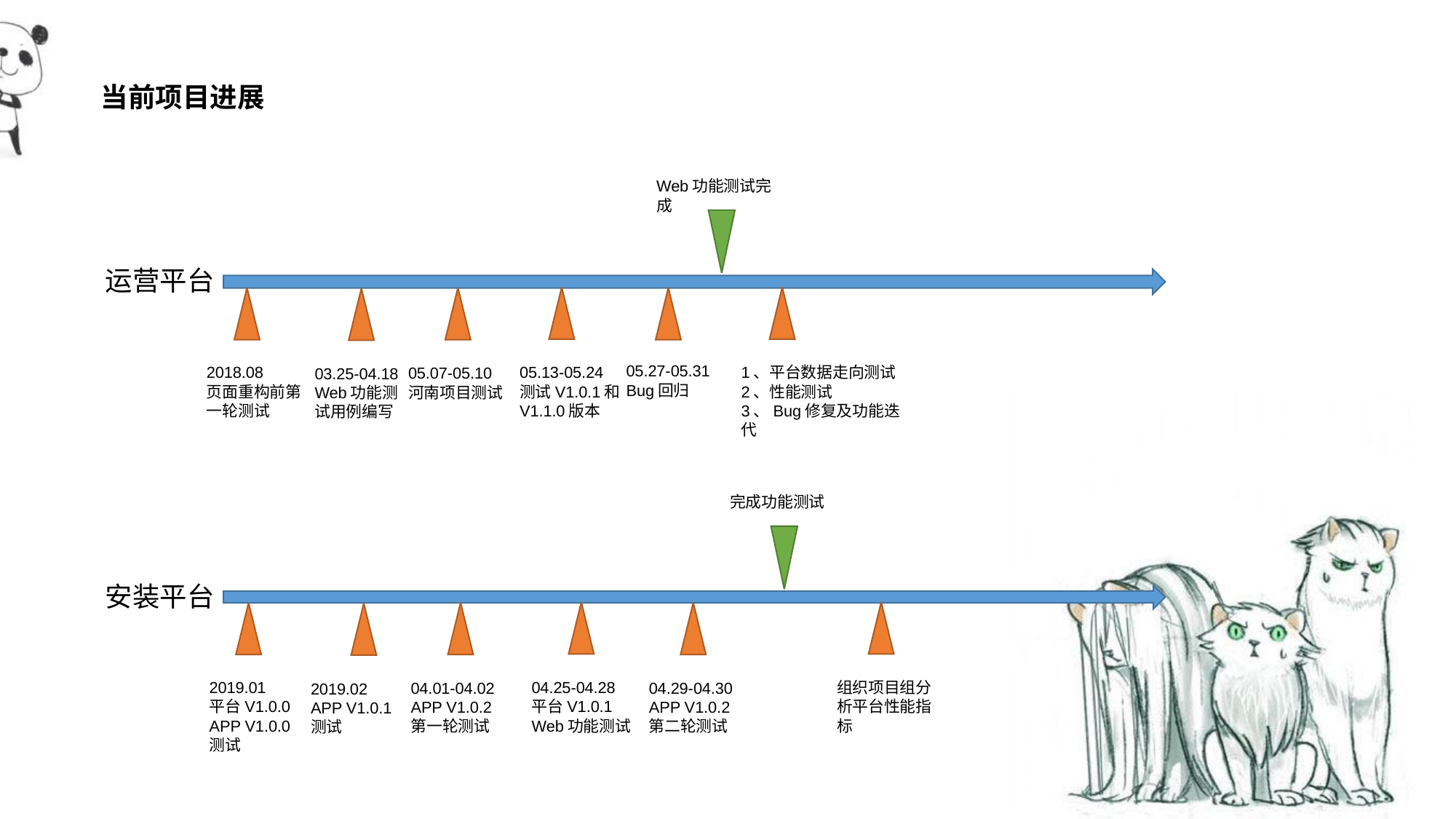

当前项目进展
Web功能测试完成

运营平台

05.27-05.31
Bug回归
2018.08
页面重构前第一轮测试
05.13-05.24
测试V1.0.1和V1.1.0版本
1、平台数据走向测试
2、性能测试
3、Bug修复及功能迭代
05.07-05.10
河南项目测试
03.25-04.18
Web功能测试用例编写
完成功能测试

安装平台

2019.01
平台V1.0.0
APP V1.0.0
测试
04.25-04.28
平台V1.0.1
Web功能测试
组织项目组分析平台性能指标
04.01-04.02
APP V1.0.2
第一轮测试
04.29-04.30
APP V1.0.2
第二轮测试
2019.02
APP V1.0.1
测试